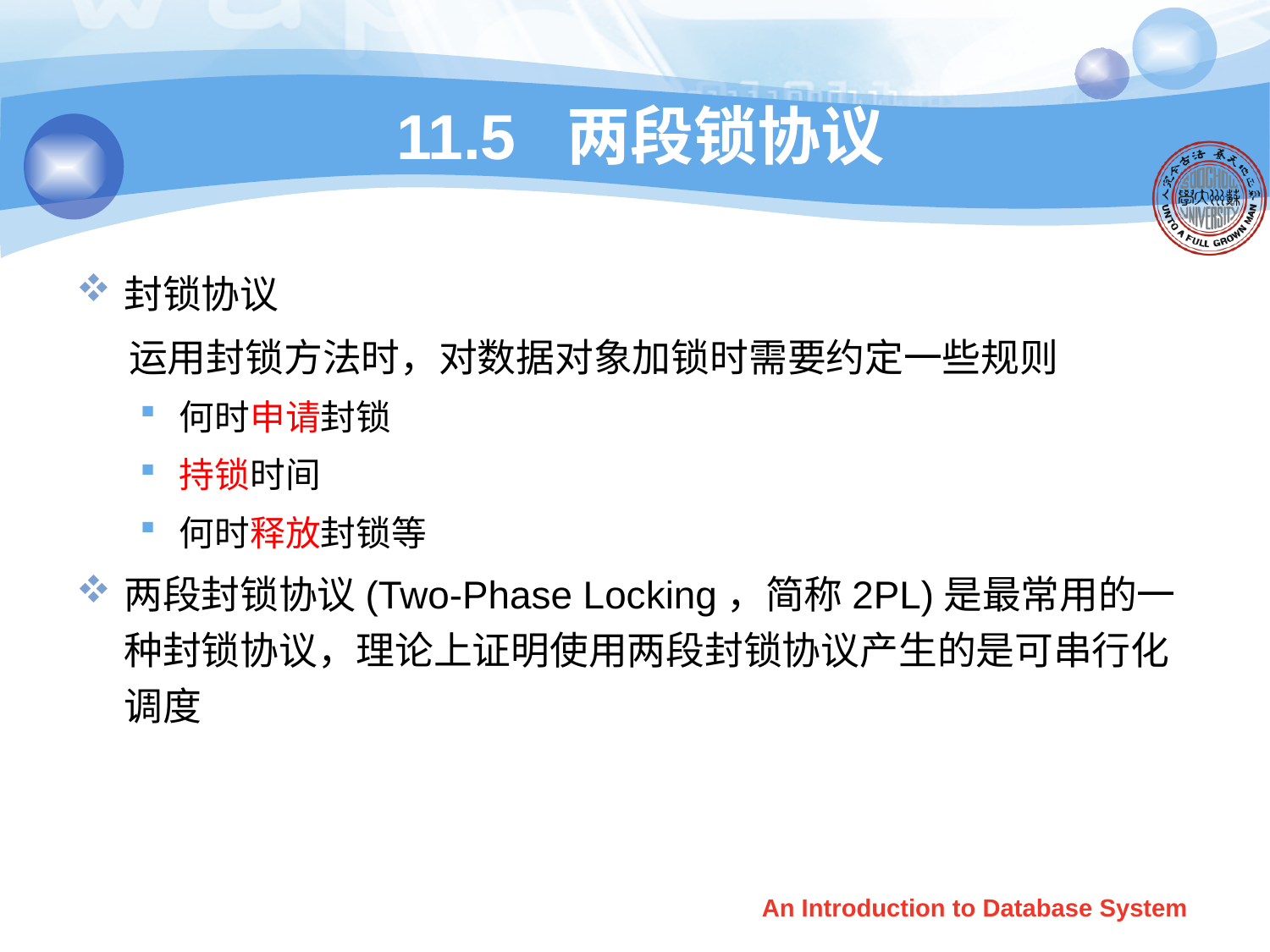

# 11.5  两段锁协议
封锁协议
     运用封锁方法时，对数据对象加锁时需要约定一些规则
何时申请封锁
持锁时间
何时释放封锁等
两段封锁协议(Two-Phase Locking，简称2PL)是最常用的一种封锁协议，理论上证明使用两段封锁协议产生的是可串行化调度

An Introduction to Database System